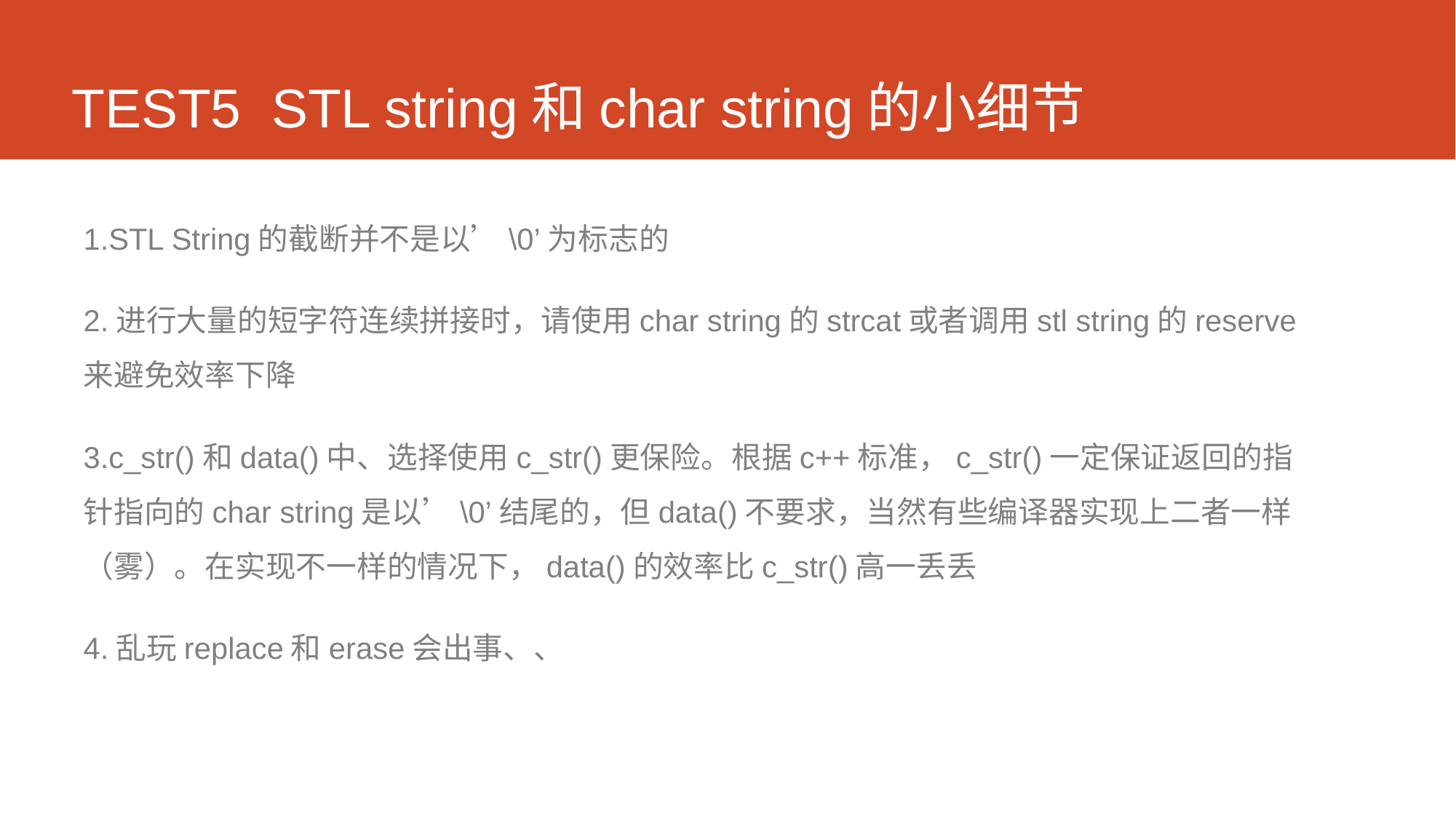

# TEST5  STL string和char string的小细节
1.STL String的截断并不是以’\0’为标志的
2.进行大量的短字符连续拼接时，请使用char string的strcat或者调用stl string的reserve来避免效率下降
3.c_str()和data()中、选择使用c_str()更保险。根据c++标准，c_str()一定保证返回的指针指向的char string是以’\0’结尾的，但data()不要求，当然有些编译器实现上二者一样（雾）。在实现不一样的情况下，data()的效率比c_str()高一丢丢
4.乱玩replace和erase会出事、、